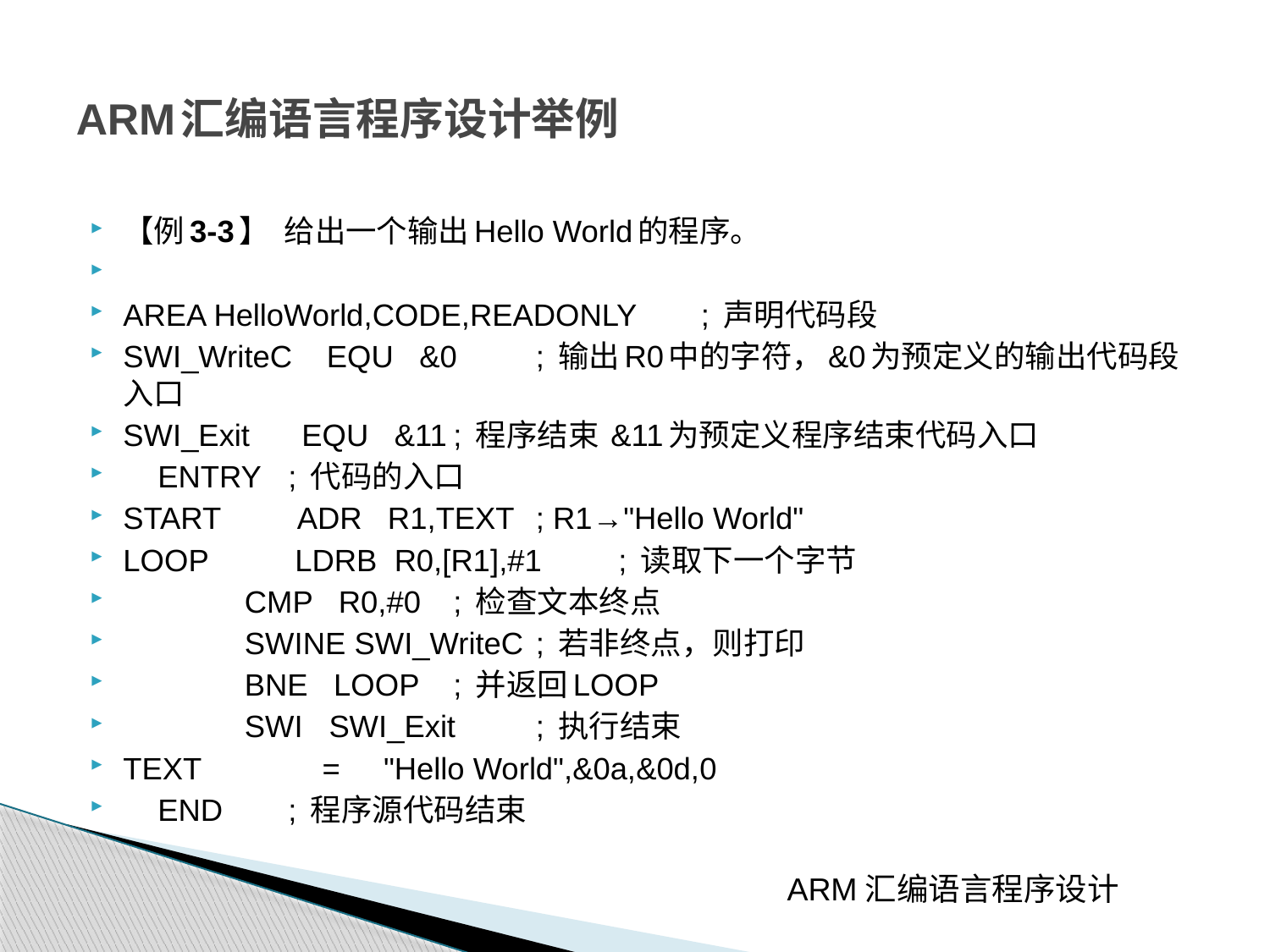

# ARM汇编语言程序设计举例
【例3-3】  给出一个输出Hello World的程序。

AREA HelloWorld,CODE,READONLY	; 声明代码段
SWI_WriteC    EQU   &0	; 输出R0中的字符，&0为预定义的输出代码段入口
SWI_Exit      EQU   &11	; 程序结束 &11为预定义程序结束代码入口
    ENTRY  	; 代码的入口
START         ADR   R1,TEXT	; R1→"Hello World"
LOOP          LDRB  R0,[R1],#1	; 读取下一个字节
              CMP   R0,#0	; 检查文本终点
              SWINE SWI_WriteC	; 若非终点，则打印
              BNE   LOOP	; 并返回LOOP
              SWI   SWI_Exit	; 执行结束
TEXT              =     "Hello World",&0a,&0d,0
    END	; 程序源代码结束

         ARM汇编语言程序设计